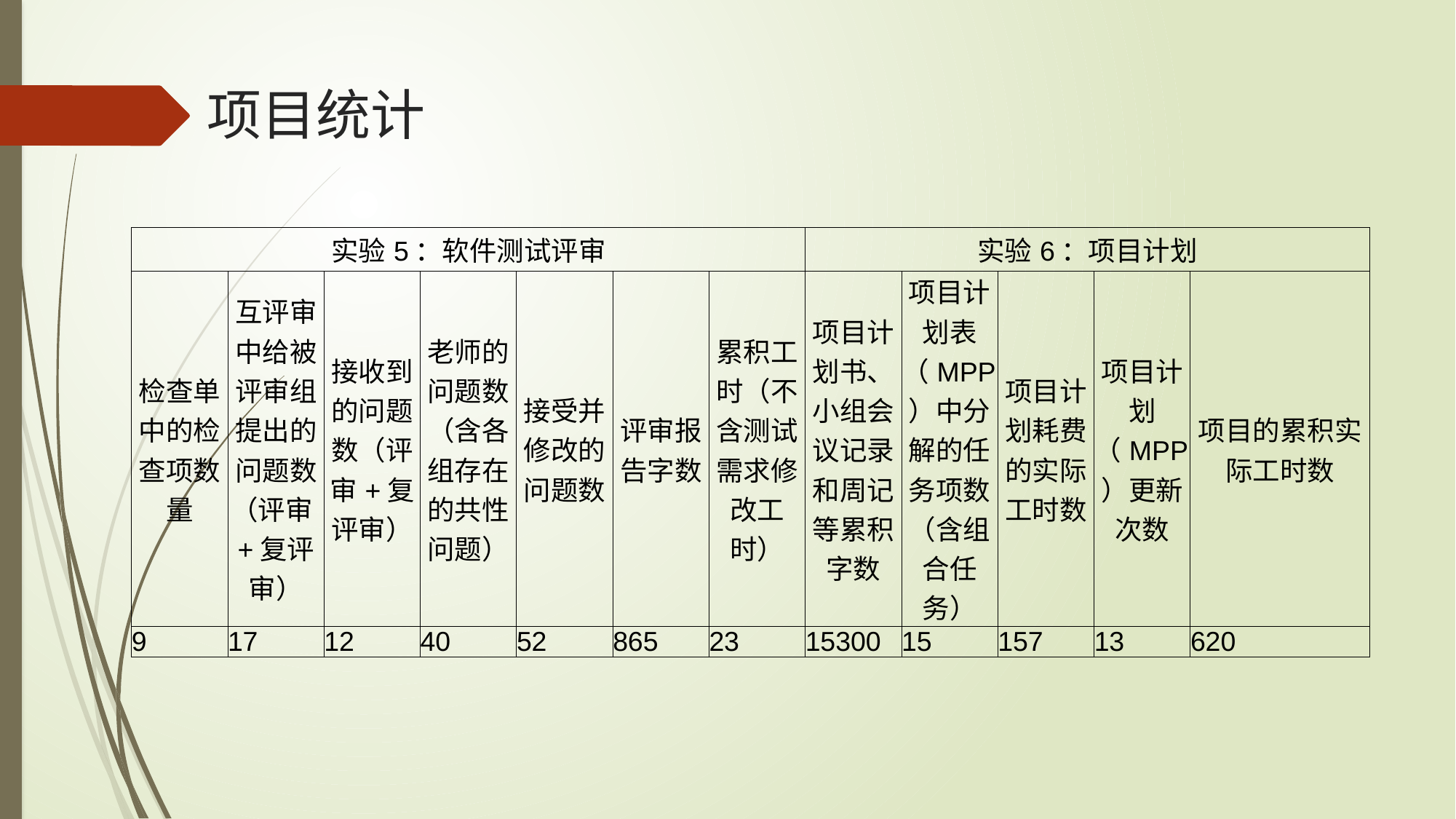

# 项目统计
| 实验5：软件测试评审 |  |  |  |  |  |  | 实验6：项目计划 |  |  |  |  |
| --- | --- | --- | --- | --- | --- | --- | --- | --- | --- | --- | --- |
| 检查单中的检查项数量 | 互评审中给被评审组提出的问题数（评审+复评审） | 接收到的问题数（评审+复评审） | 老师的问题数（含各组存在的共性问题） | 接受并修改的问题数 | 评审报告字数 | 累积工时（不含测试需求修改工时） | 项目计划书、小组会议记录和周记等累积字数 | 项目计划表（MPP）中分解的任务项数（含组合任务） | 项目计划耗费的实际工时数 | 项目计划（MPP）更新次数 | 项目的累积实际工时数 |
| 9 | 17 | 12 | 40 | 52 | 865 | 23 | 15300 | 15 | 157 | 13 | 620 |